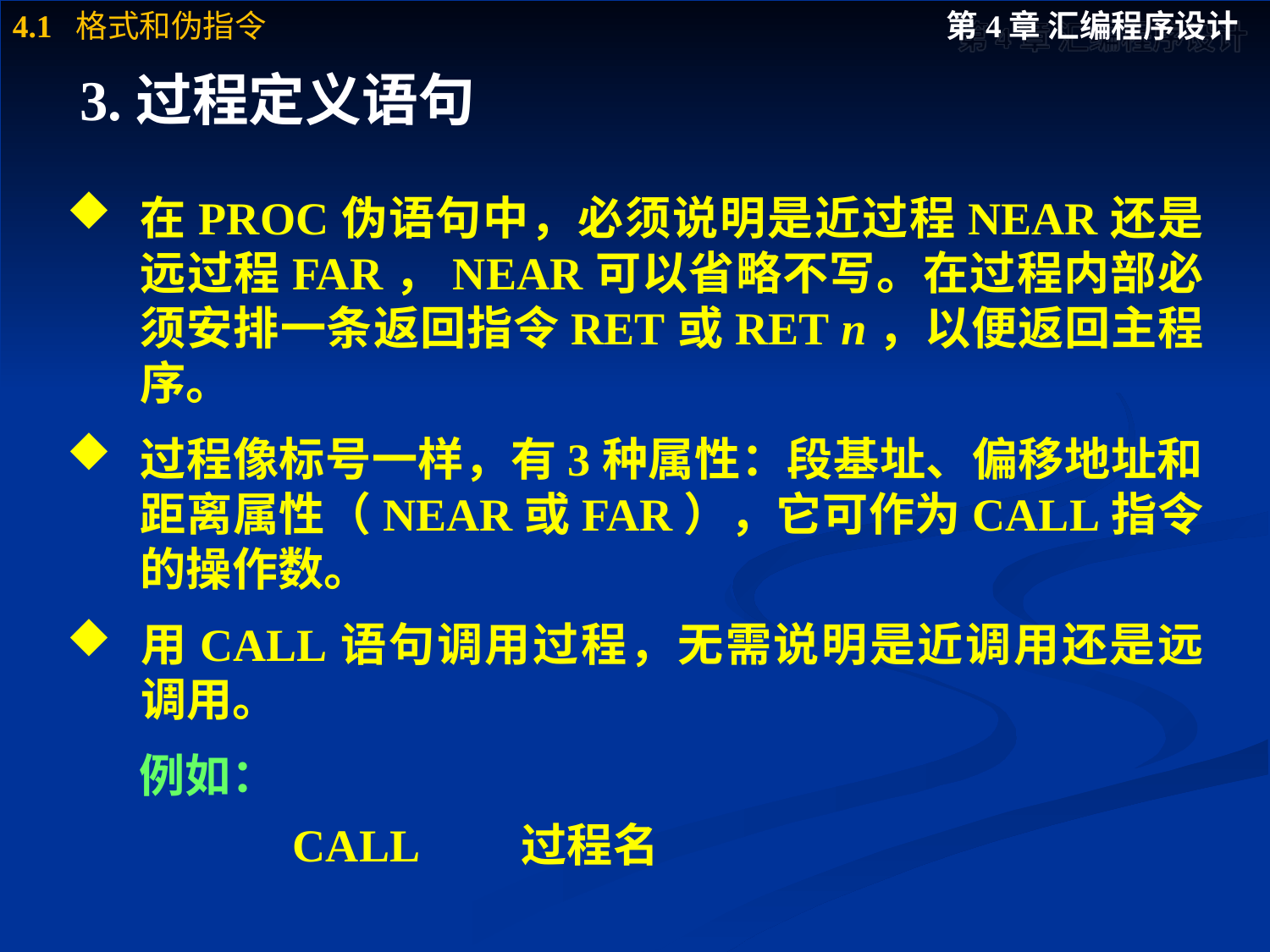

# 3.过程定义语句
在PROC伪语句中，必须说明是近过程NEAR还是远过程FAR，NEAR可以省略不写。在过程内部必须安排一条返回指令RET或RET n，以便返回主程序。
过程像标号一样，有3种属性：段基址、偏移地址和距离属性（NEAR或FAR），它可作为CALL指令的操作数。
用CALL语句调用过程，无需说明是近调用还是远调用。
      例如：
		  CALL	过程名